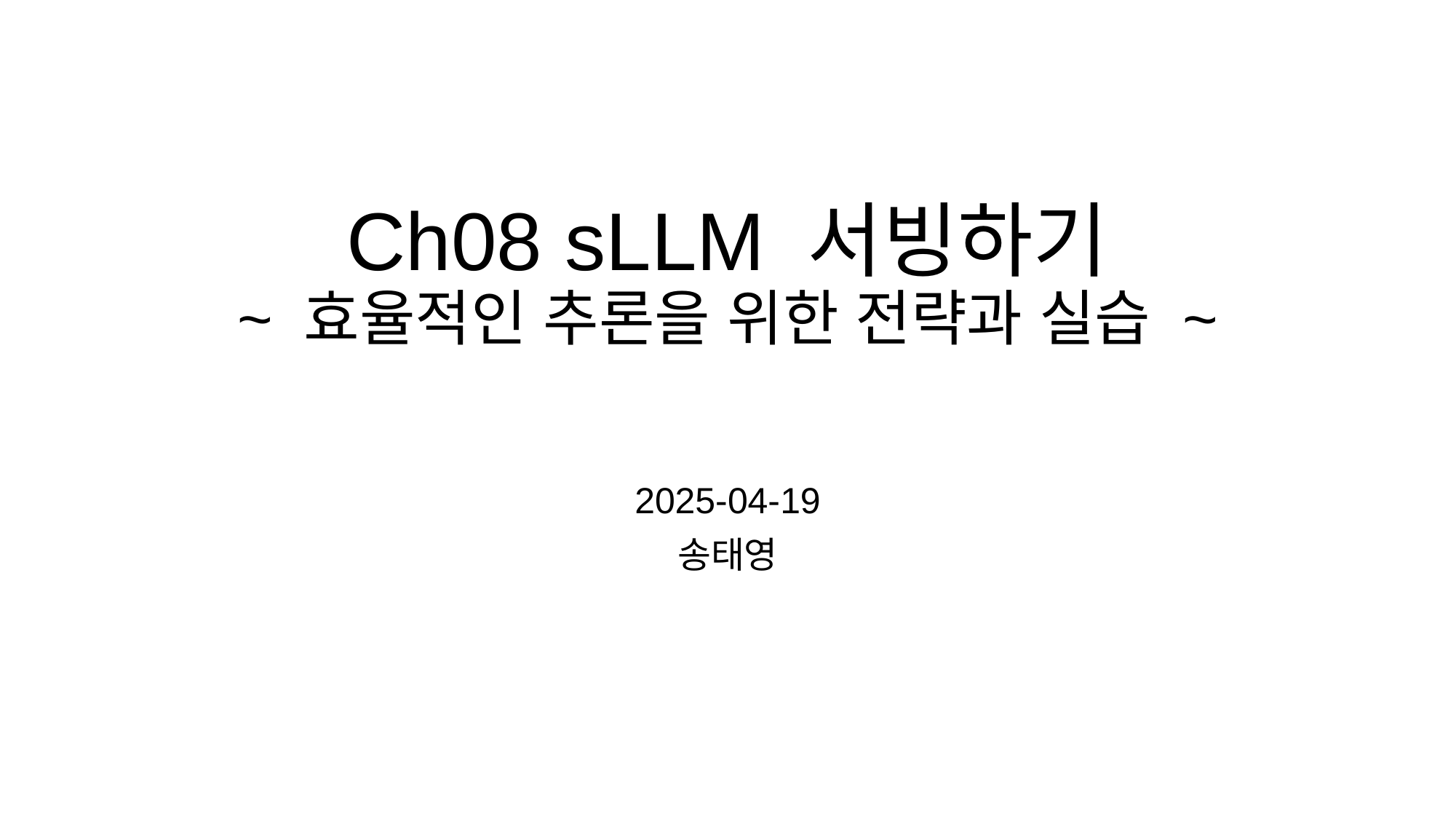

# Ch08 sLLM 서빙하기 ~ 효율적인 추론을 위한 전략과 실습 ~
2025-04-19
송태영